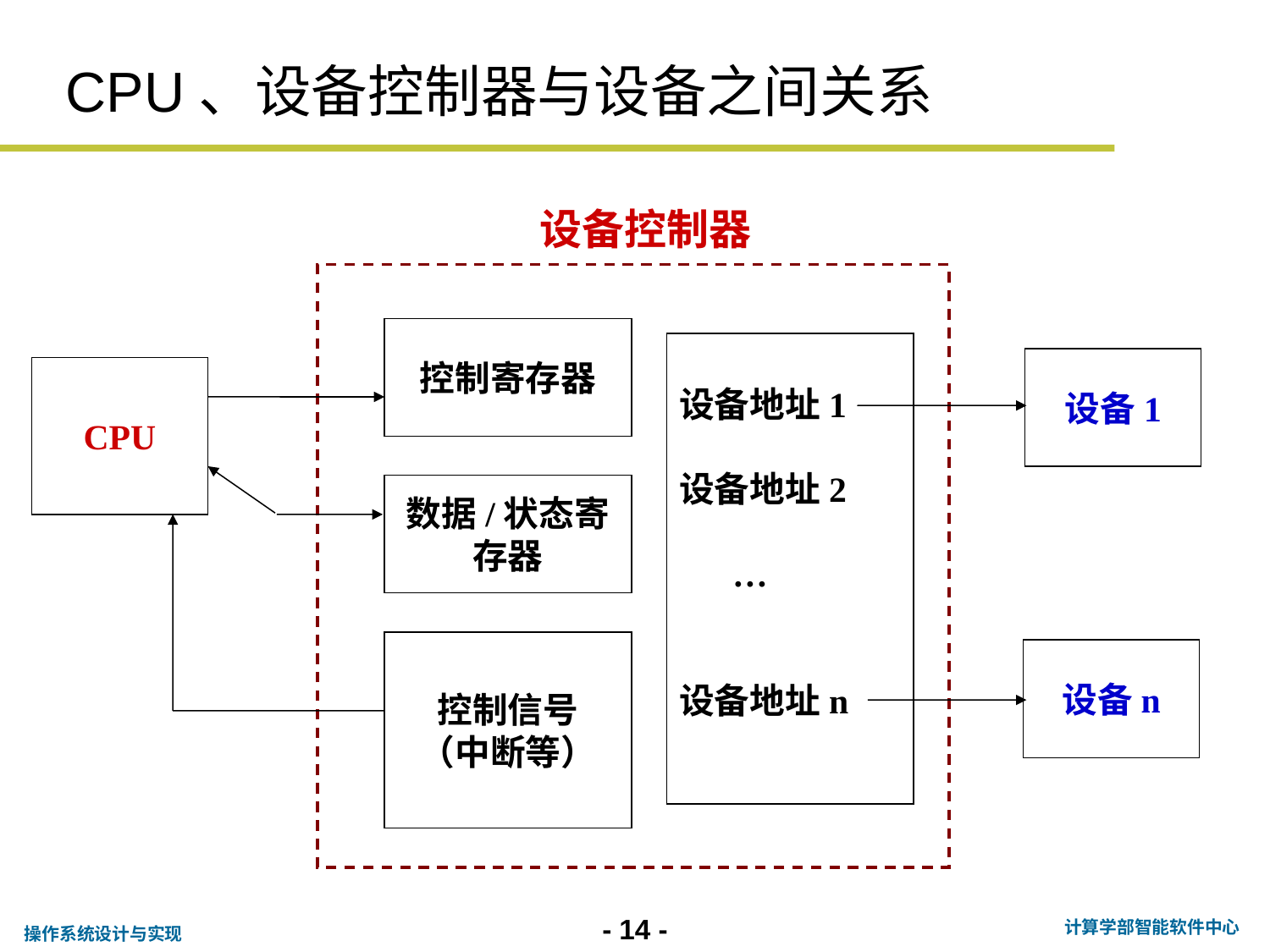

# CPU、设备控制器与设备之间关系
设备控制器

控制寄存器

设备地址1

设备地址2

      …

设备地址n

设备1
CPU

数据/状态寄存器

控制信号
（中断等）
设备n